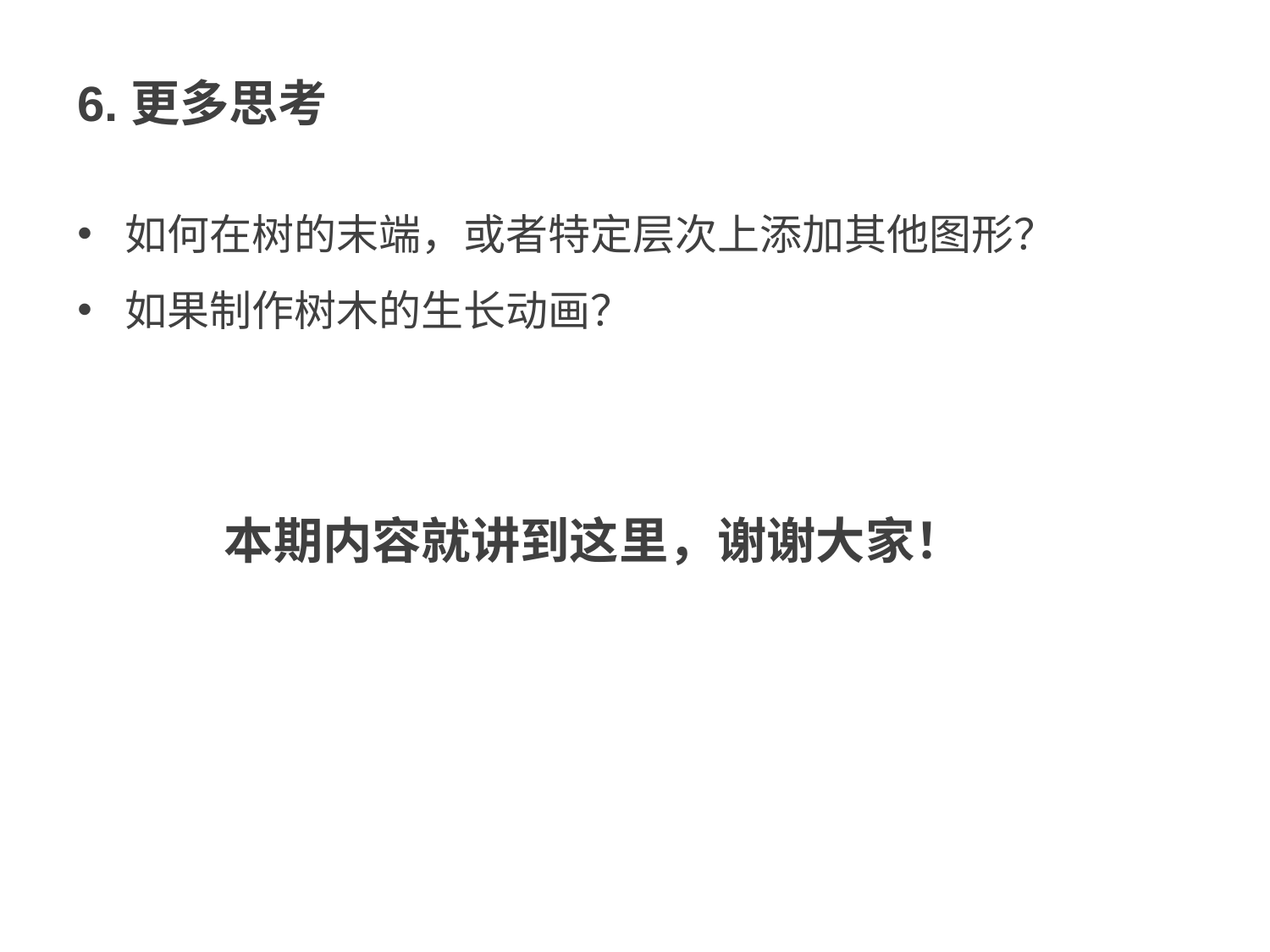

6.更多思考
如何在树的末端，或者特定层次上添加其他图形？
如果制作树木的生长动画？
	本期内容就讲到这里，谢谢大家！